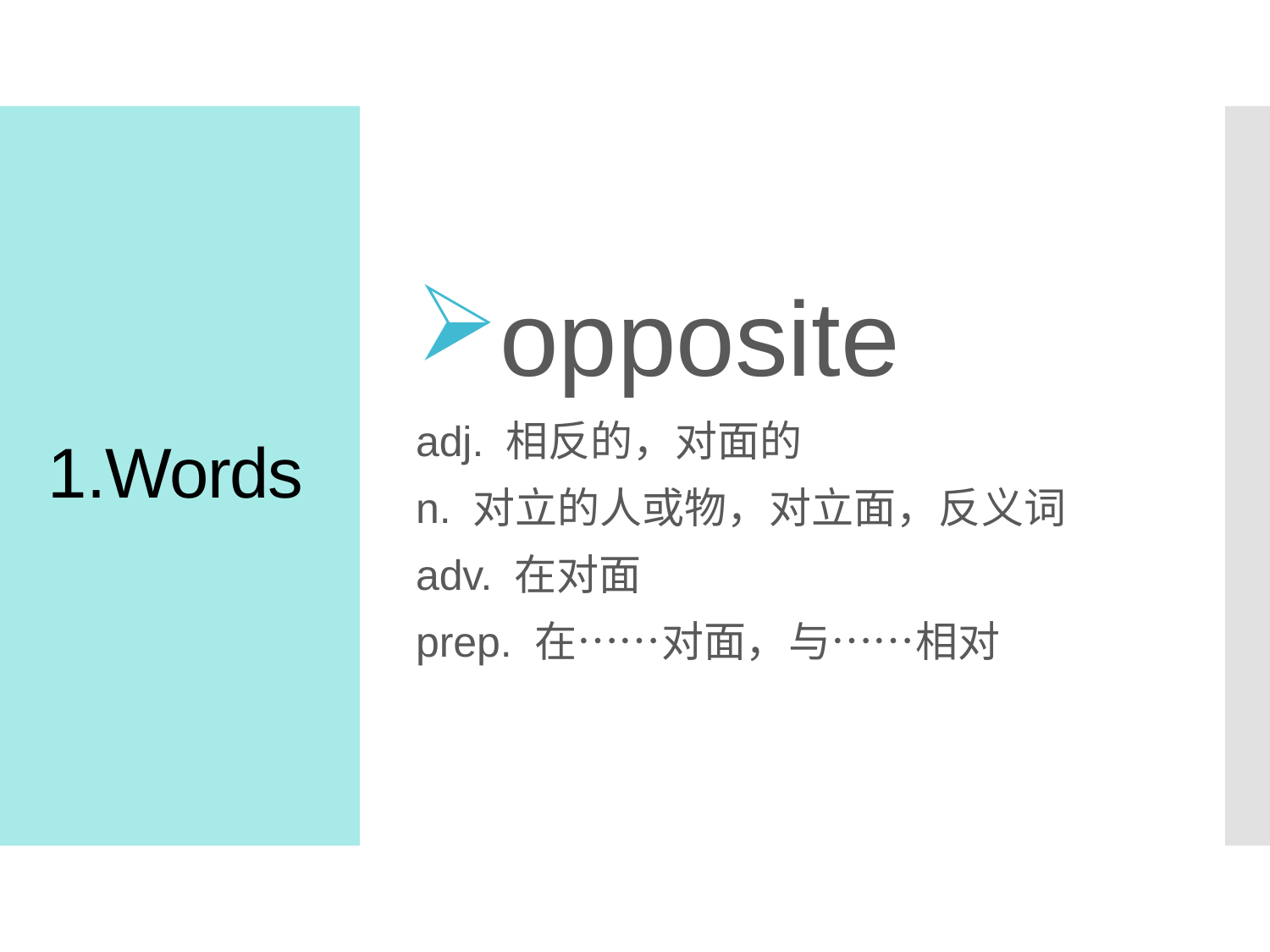

opposite
adj. 相反的，对面的
n. 对立的人或物，对立面，反义词
adv. 在对面
prep. 在……对面，与……相对
# 1.Words